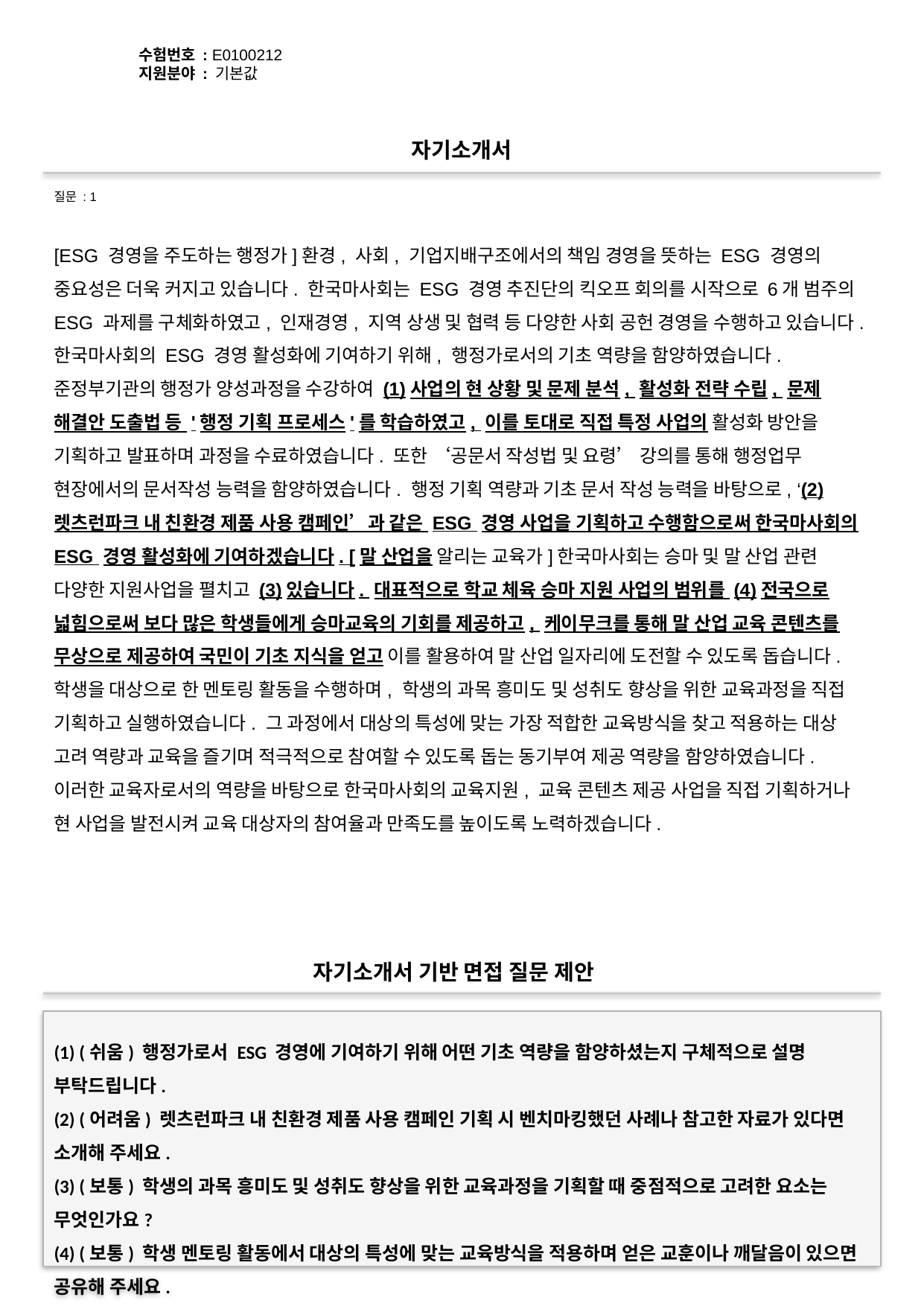

수험번호 : E0100212
지원분야 : 기본값
#

자기소개서

질문 : 1

[ESG 경영을 주도하는 행정가]환경, 사회, 기업지배구조에서의 책임 경영을 뜻하는 ESG 경영의 중요성은 더욱 커지고 있습니다. 한국마사회는 ESG 경영 추진단의 킥오프 회의를 시작으로 6개 범주의 ESG 과제를 구체화하였고, 인재경영, 지역 상생 및 협력 등 다양한 사회 공헌 경영을 수행하고 있습니다. 한국마사회의 ESG 경영 활성화에 기여하기 위해, 행정가로서의 기초 역량을 함양하였습니다. 준정부기관의 행정가 양성과정을 수강하여 (1)사업의 현 상황 및 문제 분석, 활성화 전략 수립, 문제 해결안 도출법 등 '행정 기획 프로세스'를 학습하였고, 이를 토대로 직접 특정 사업의 활성화 방안을 기획하고 발표하며 과정을 수료하였습니다. 또한 ‘공문서 작성법 및 요령’ 강의를 통해 행정업무 현장에서의 문서작성 능력을 함양하였습니다. 행정 기획 역량과 기초 문서 작성 능력을 바탕으로, ‘(2)렛츠런파크 내 친환경 제품 사용 캠페인’과 같은 ESG 경영 사업을 기획하고 수행함으로써 한국마사회의 ESG 경영 활성화에 기여하겠습니다. [말 산업을 알리는 교육가]한국마사회는 승마 및 말 산업 관련 다양한 지원사업을 펼치고 (3)있습니다. 대표적으로 학교 체육 승마 지원 사업의 범위를 (4)전국으로 넓힘으로써 보다 많은 학생들에게 승마교육의 기회를 제공하고, 케이무크를 통해 말 산업 교육 콘텐츠를 무상으로 제공하여 국민이 기초 지식을 얻고 이를 활용하여 말 산업 일자리에 도전할 수 있도록 돕습니다. 학생을 대상으로 한 멘토링 활동을 수행하며, 학생의 과목 흥미도 및 성취도 향상을 위한 교육과정을 직접 기획하고 실행하였습니다. 그 과정에서 대상의 특성에 맞는 가장 적합한 교육방식을 찾고 적용하는 대상 고려 역량과 교육을 즐기며 적극적으로 참여할 수 있도록 돕는 동기부여 제공 역량을 함양하였습니다. 이러한 교육자로서의 역량을 바탕으로 한국마사회의 교육지원, 교육 콘텐츠 제공 사업을 직접 기획하거나 현 사업을 발전시켜 교육 대상자의 참여율과 만족도를 높이도록 노력하겠습니다.

자기소개서 기반 면접 질문 제안

(1) (쉬움) 행정가로서 ESG 경영에 기여하기 위해 어떤 기초 역량을 함양하셨는지 구체적으로 설명 부탁드립니다.
(2) (어려움) 렛츠런파크 내 친환경 제품 사용 캠페인 기획 시 벤치마킹했던 사례나 참고한 자료가 있다면 소개해 주세요.
(3) (보통) 학생의 과목 흥미도 및 성취도 향상을 위한 교육과정을 기획할 때 중점적으로 고려한 요소는 무엇인가요?
(4) (보통) 학생 멘토링 활동에서 대상의 특성에 맞는 교육방식을 적용하며 얻은 교훈이나 깨달음이 있으면 공유해 주세요.